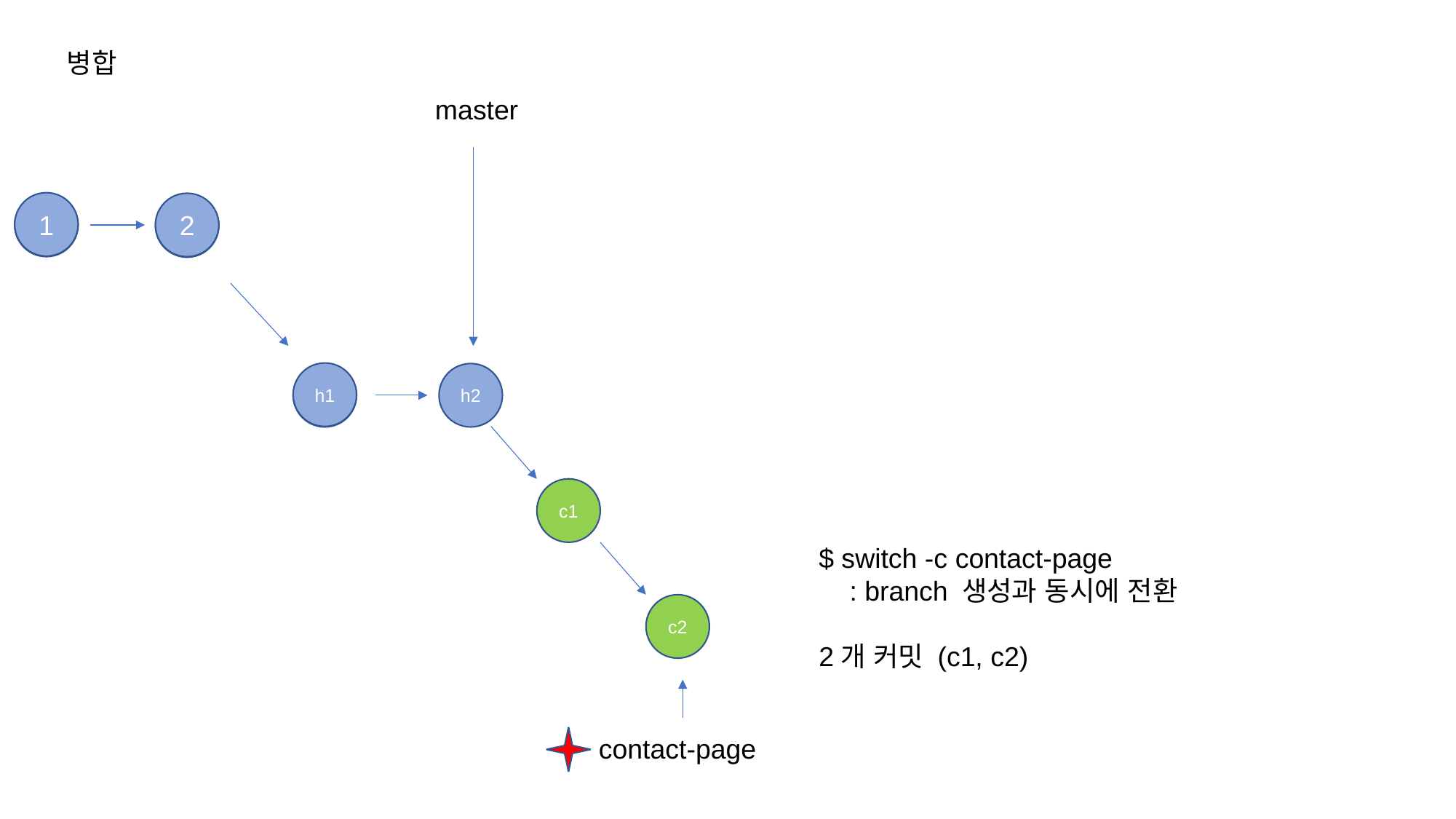

병합
master
1
2

h1

h2
c1
$ switch -c contact-page
    : branch 생성과 동시에 전환

2개 커밋 (c1, c2)
c2
contact-page